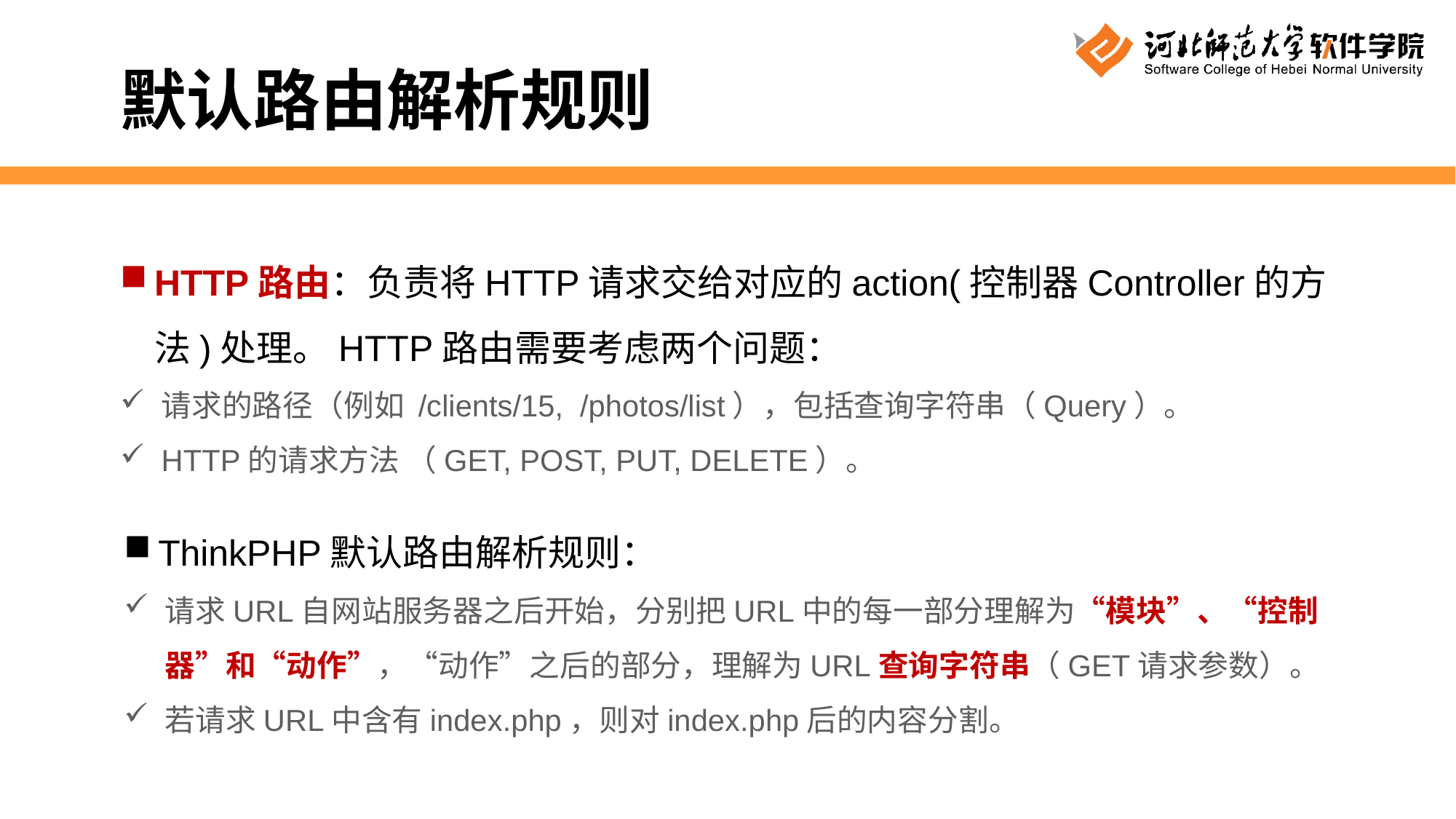

默认路由解析规则
HTTP路由：负责将HTTP请求交给对应的action(控制器Controller的方法)处理。HTTP路由需要考虑两个问题：
请求的路径（例如 /clients/15,  /photos/list），包括查询字符串（Query）。
HTTP的请求方法 （GET, POST, PUT, DELETE）。
ThinkPHP默认路由解析规则：
请求URL自网站服务器之后开始，分别把URL中的每一部分理解为“模块”、“控制器”和“动作”，“动作”之后的部分，理解为URL查询字符串（GET请求参数）。
若请求URL中含有index.php，则对index.php后的内容分割。